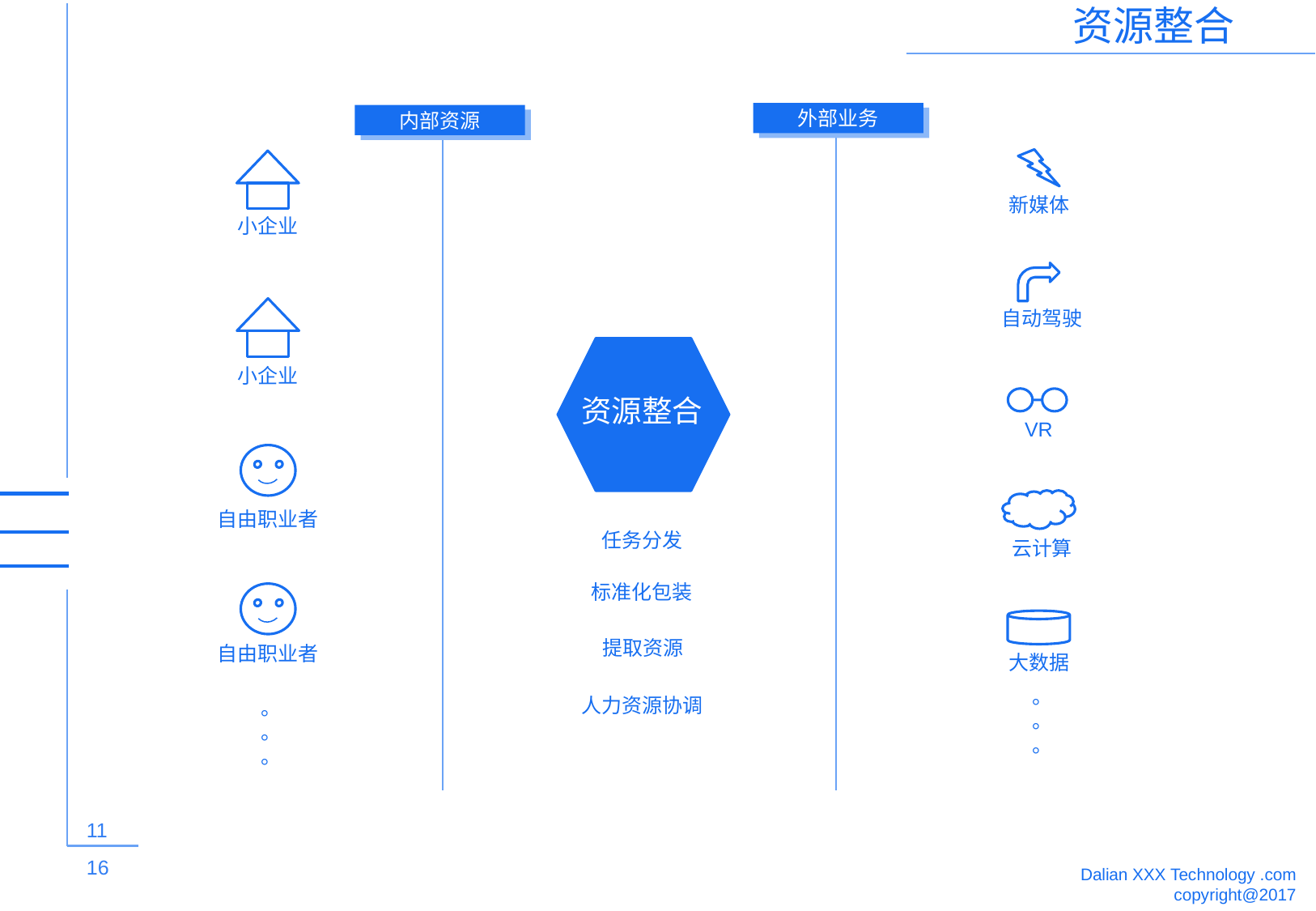

资源整合
11
 16
外部业务

内部资源

新媒体

小企业

自动驾驶

小企业

资源整合

VR

自由职业者

云计算
任务分发
标准化包装

自由职业者

大数据
提取资源
。
。
。
人力资源协调
。
。
。
Dalian XXX Technology .com
copyright@2017